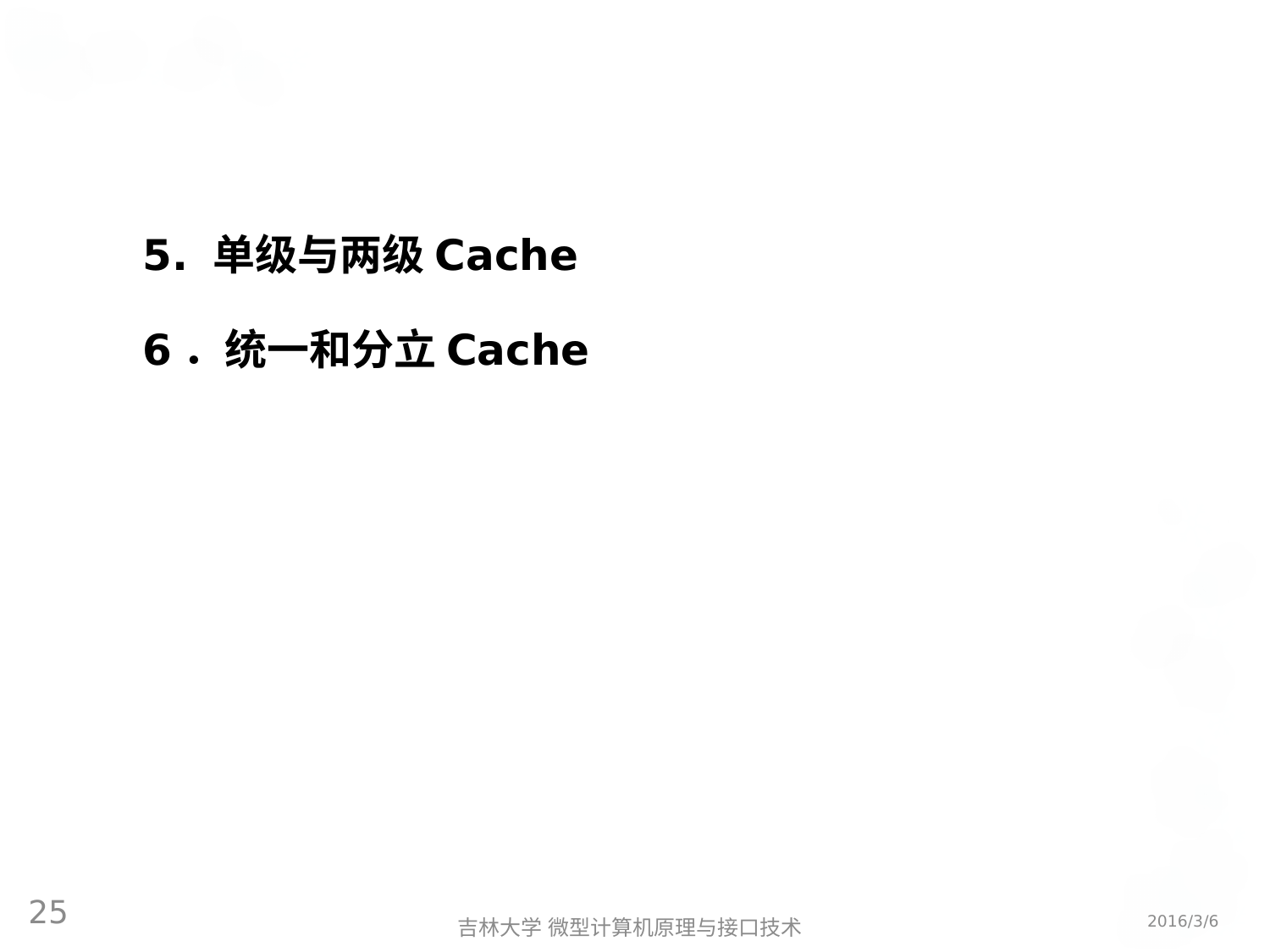

#
5. 单级与两级Cache
6．统一和分立Cache

25
2016/3/6
吉林大学 微型计算机原理与接口技术